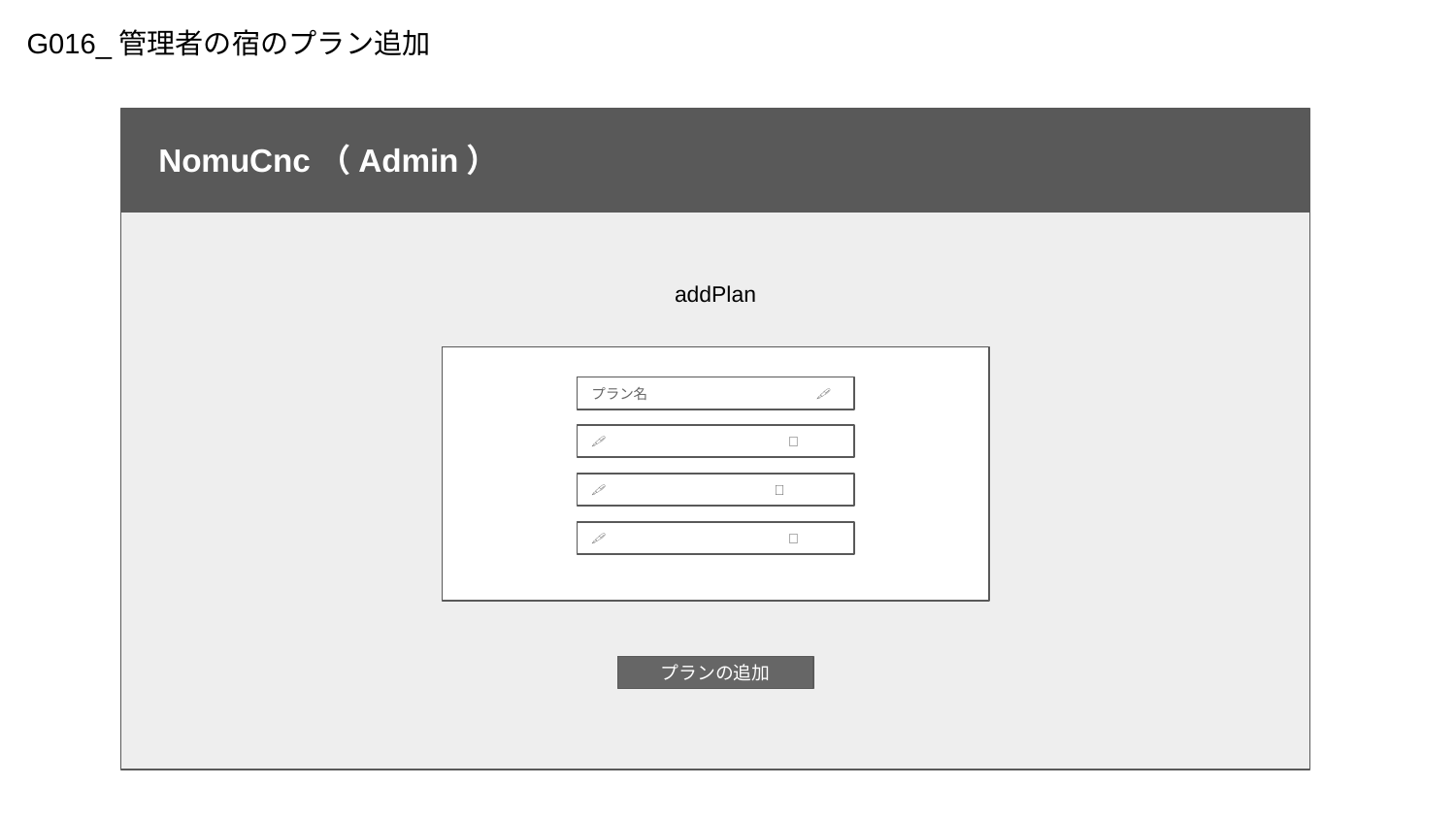

G016_管理者の宿のプラン追加

NomuCnc（Admin）
addPlan

プラン名　　　　　　　　　　　　🖋
金額　　　　　　　　　　　　　　🖋
部屋数　　　　　　　　　　　　　🖋
備考　　　　　　　　　　　　　　🖋
プランの追加